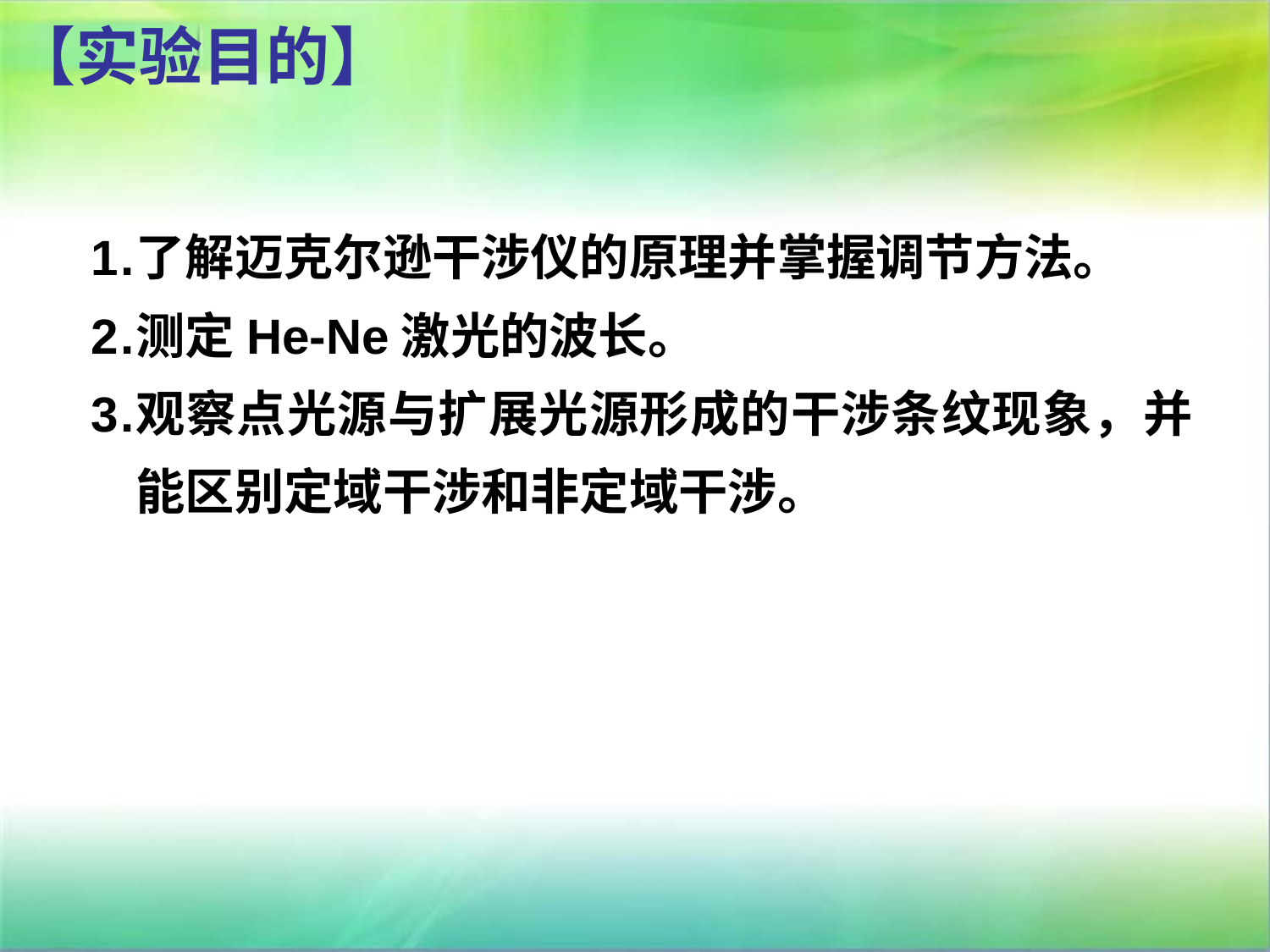

【实验目的】
了解迈克尔逊干涉仪的原理并掌握调节方法。
测定He-Ne激光的波长。
观察点光源与扩展光源形成的干涉条纹现象，并能区别定域干涉和非定域干涉。